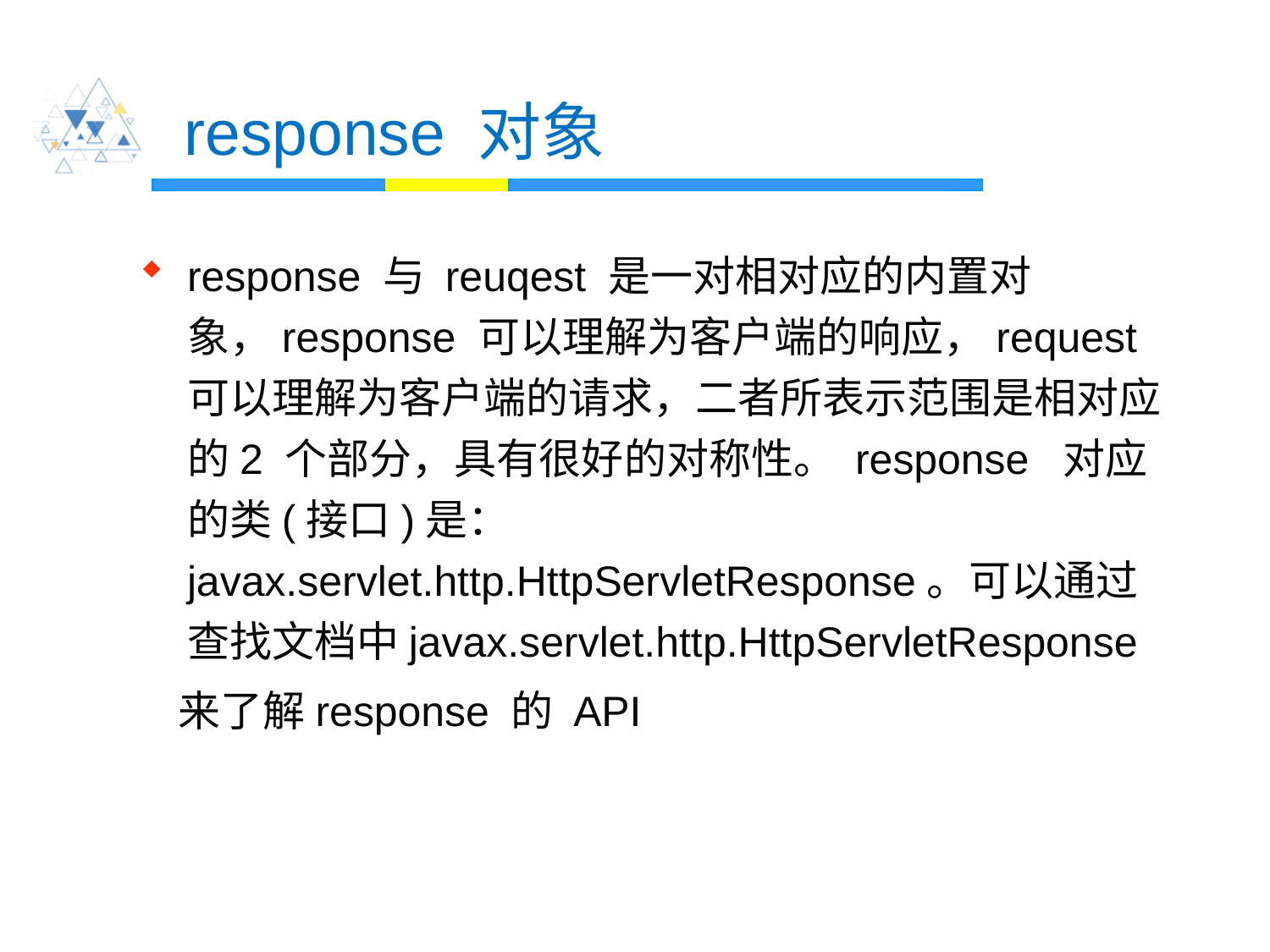

# response 对象
response 与 reuqest 是一对相对应的内置对象，response 可以理解为客户端的响应，request可以理解为客户端的请求，二者所表示范围是相对应的2 个部分，具有很好的对称性。 response  对应的类(接口)是：javax.servlet.http.HttpServletResponse。可以通过查找文档中javax.servlet.http.HttpServletResponse
   来了解response 的 API